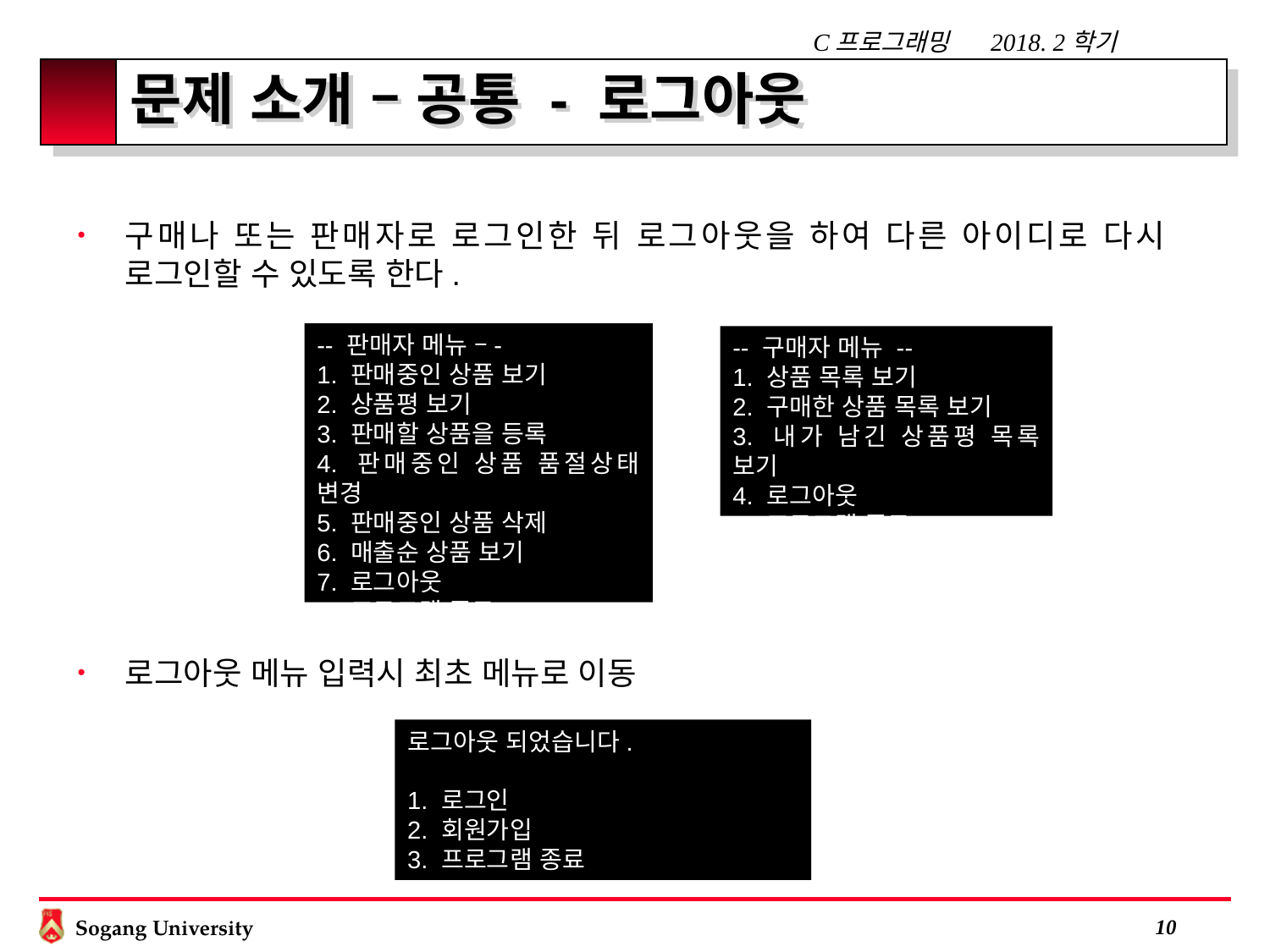

# 문제 소개 – 공통 - 로그아웃
구매나 또는 판매자로 로그인한 뒤 로그아웃을 하여 다른 아이디로 다시 로그인할 수 있도록 한다.

로그아웃 메뉴 입력시 최초 메뉴로 이동

-- 판매자 메뉴 –-
1. 판매중인 상품 보기
2. 상품평 보기
3. 판매할 상품을 등록
4. 판매중인 상품 품절상태 변경
5. 판매중인 상품 삭제
6. 매출순 상품 보기
7. 로그아웃
8. 프로그램 종료
-- 구매자 메뉴 --
1. 상품 목록 보기
2. 구매한 상품 목록 보기
3. 내가 남긴 상품평 목록 보기
4. 로그아웃
5. 프로그램 종료
로그아웃 되었습니다.

1. 로그인
2. 회원가입
3. 프로그램 종료
 10